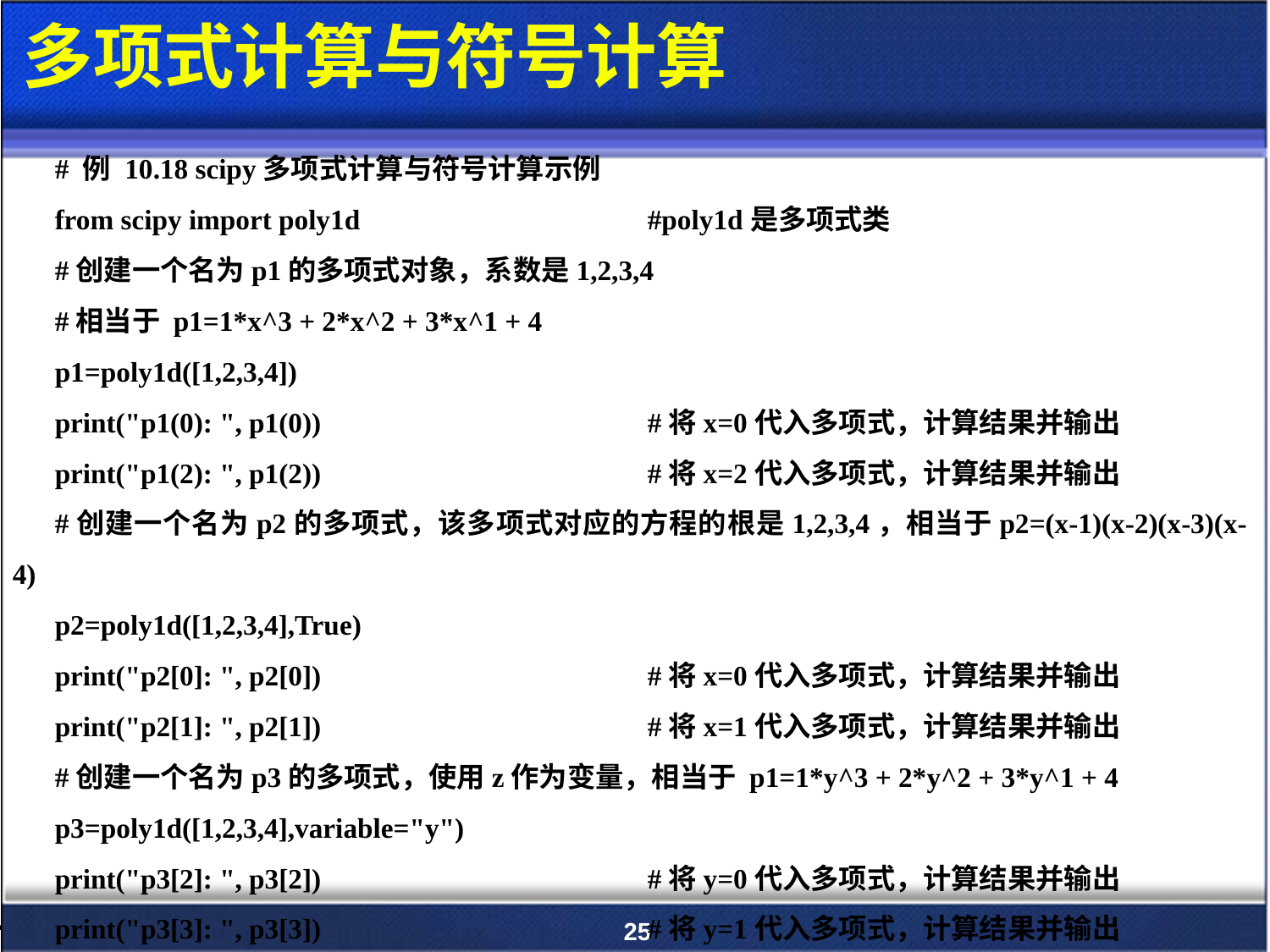

# 多项式计算与符号计算
# 例 10.18 scipy多项式计算与符号计算示例
from scipy import poly1d 			#poly1d是多项式类
#创建一个名为p1的多项式对象，系数是1,2,3,4
#相当于 p1=1*x^3 + 2*x^2 + 3*x^1 + 4
p1=poly1d([1,2,3,4])
print("p1(0): ", p1(0)) 			#将x=0代入多项式，计算结果并输出
print("p1(2): ", p1(2)) 			#将x=2代入多项式，计算结果并输出
#创建一个名为p2的多项式，该多项式对应的方程的根是1,2,3,4，相当于p2=(x-1)(x-2)(x-3)(x-4)
p2=poly1d([1,2,3,4],True)
print("p2[0]: ", p2[0])			#将x=0代入多项式，计算结果并输出
print("p2[1]: ", p2[1])			#将x=1代入多项式，计算结果并输出
#创建一个名为p3的多项式，使用z作为变量，相当于 p1=1*y^3 + 2*y^2 + 3*y^1 + 4
p3=poly1d([1,2,3,4],variable="y")
print("p3[2]: ", p3[2])			#将y=0代入多项式，计算结果并输出
print("p3[3]: ", p3[3])			#将y=1代入多项式，计算结果并输出
25